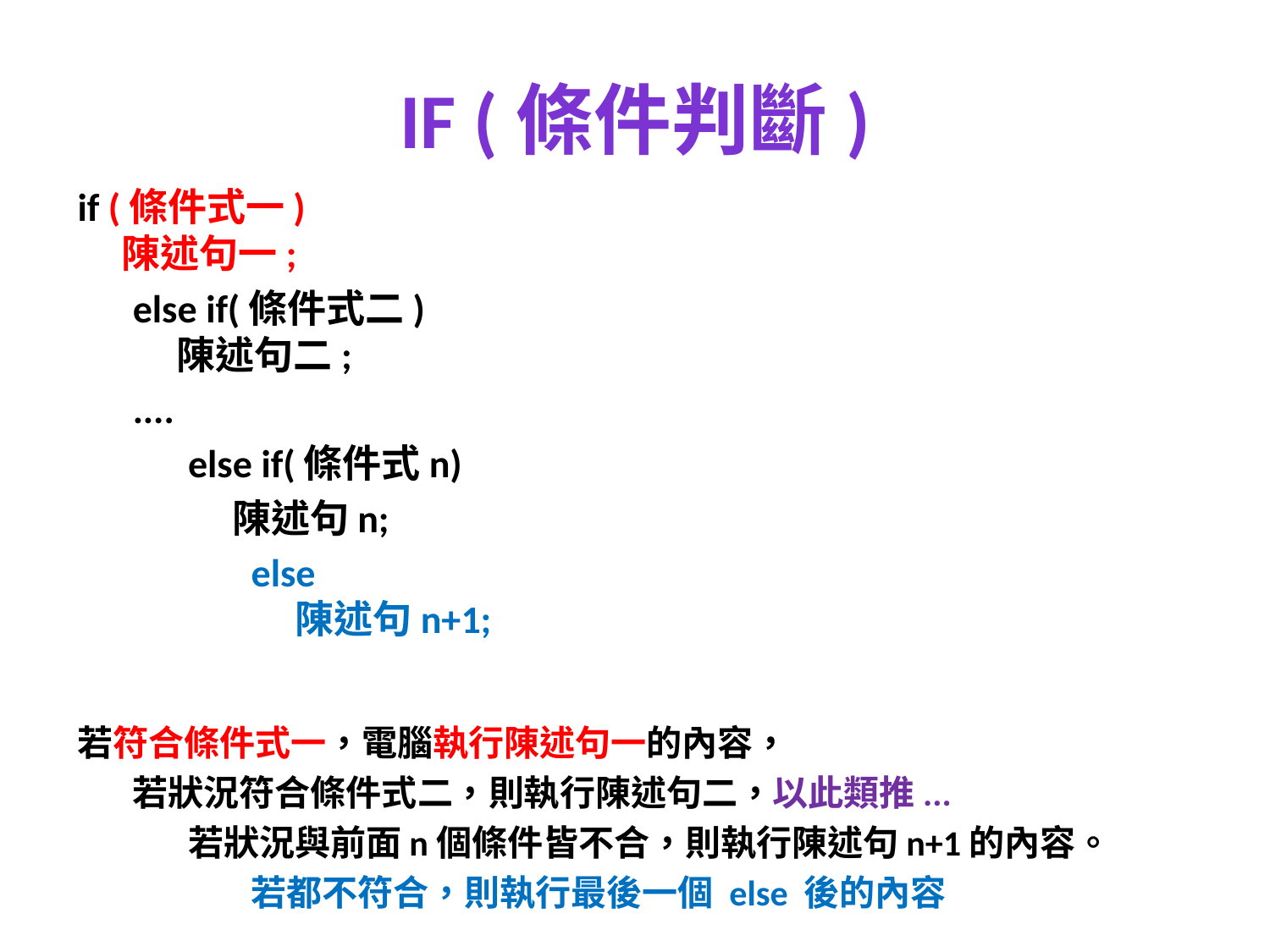

# If (條件判斷)

if (條件式一) 
    陳述句一;
else if(條件式二)
    陳述句二;
....
else if(條件式n)
    陳述句n;
else 
    陳述句n+1;

若符合條件式一，電腦執行陳述句一的內容，
若狀況符合條件式二，則執行陳述句二，以此類推...
若狀況與前面n個條件皆不合，則執行陳述句n+1的內容。
若都不符合，則執行最後一個 else 後的內容